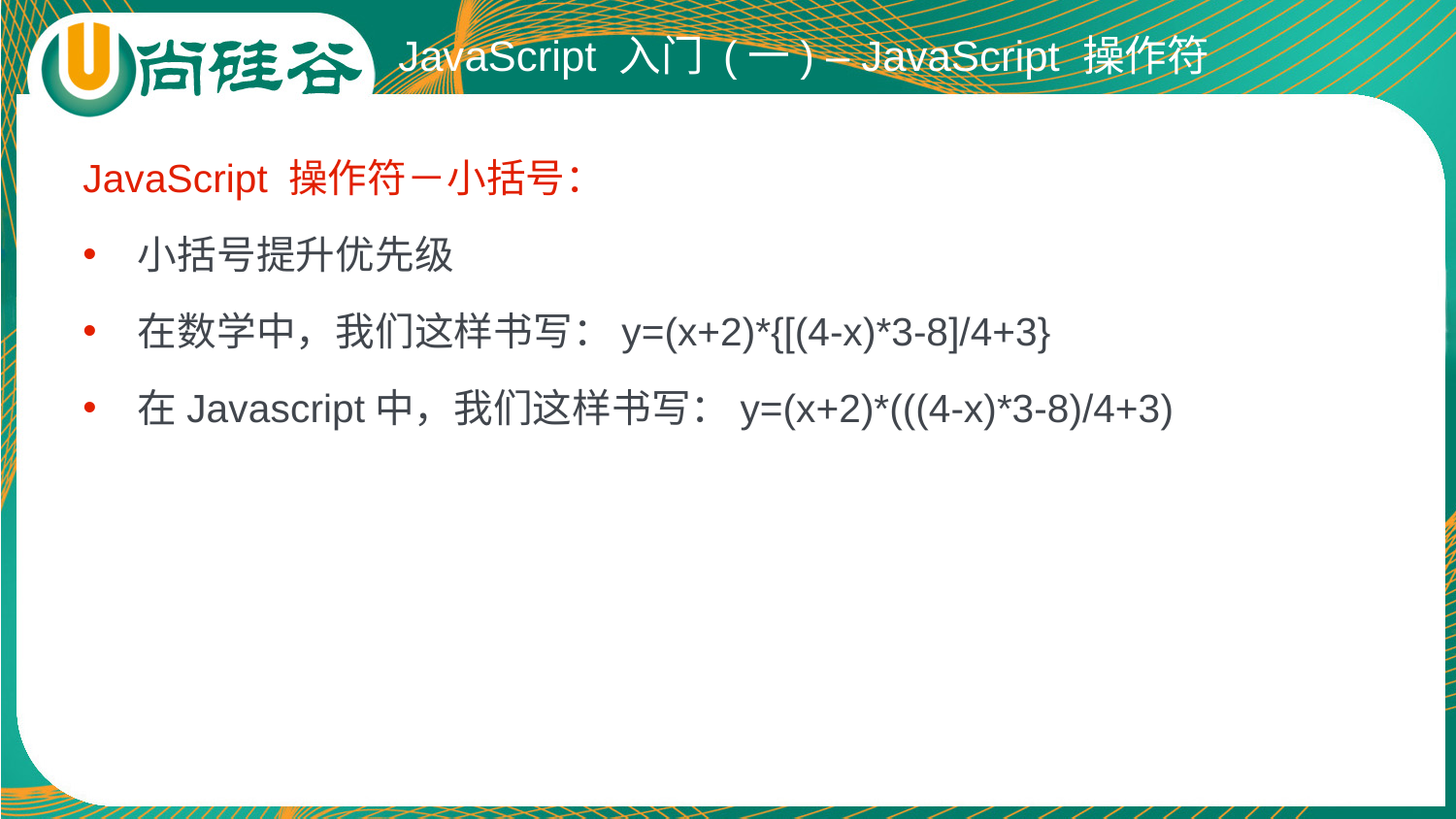

# JavaScript 入门 (一) – JavaScript 操作符
JavaScript 操作符－小括号：
小括号提升优先级
在数学中，我们这样书写：y=(x+2)*{[(4-x)*3-8]/4+3}
在Javascript中，我们这样书写：y=(x+2)*(((4-x)*3-8)/4+3)